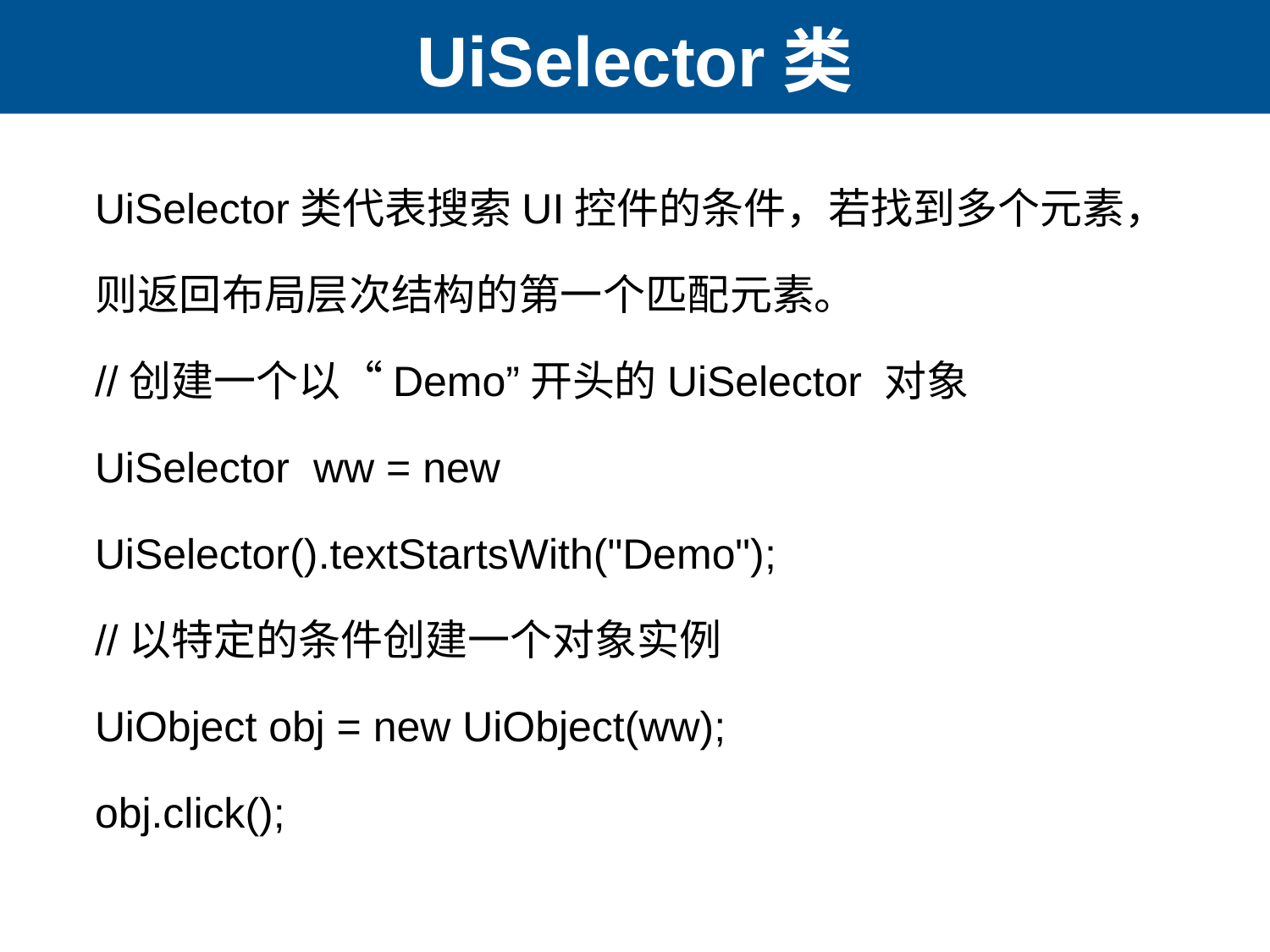

# UiSelector类
UiSelector类代表搜索UI控件的条件，若找到多个元素，则返回布局层次结构的第一个匹配元素。
//创建一个以“Demo”开头的UiSelector 对象
UiSelector  ww = new UiSelector().textStartsWith("Demo");
//以特定的条件创建一个对象实例
UiObject obj = new UiObject(ww);
obj.click();